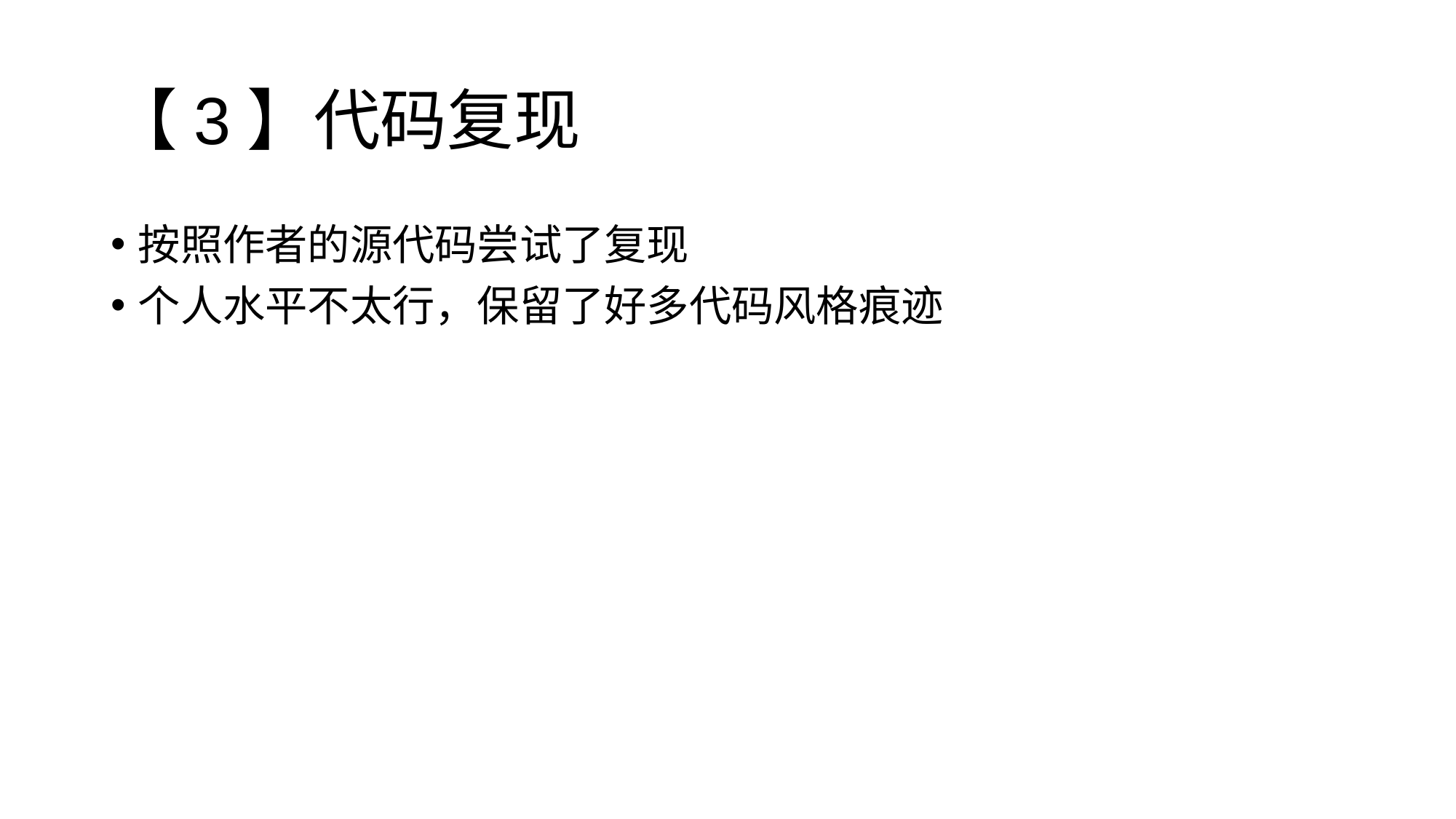

# 【3】代码复现
按照作者的源代码尝试了复现
个人水平不太行，保留了好多代码风格痕迹